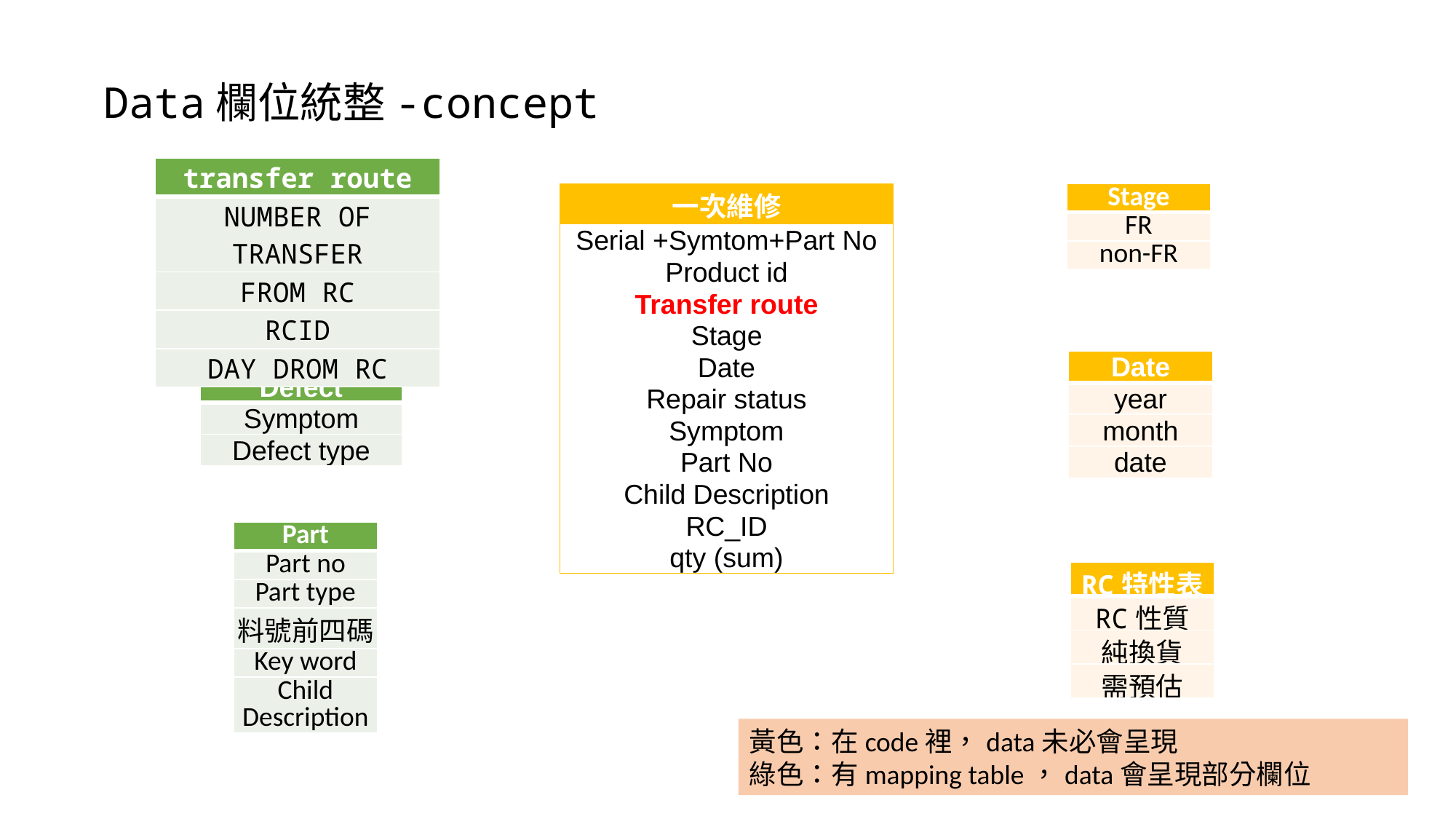

# Data欄位統整-concept
| transfer route |
| --- |
| NUMBER OF TRANSFER |
| FROM RC |
| RCID |
| DAY DROM RC |
| 一次維修 |
| --- |
| Serial +Symtom+Part No |
| Product id |
| Transfer route |
| Stage |
| Date |
| Repair status |
| Symptom |
| Part No |
| Child Description |
| RC\_ID |
| qty (sum) |
| Stage |
| --- |
| FR |
| non-FR |
| Date |
| --- |
| year |
| month |
| date |
| Defect |
| --- |
| Symptom |
| Defect type |
| Part |
| --- |
| Part no |
| Part type |
| 料號前四碼 |
| Key word |
| Child Description |
| RC特性表 |
| --- |
| RC性質 |
| 純換貨 |
| 需預估 |
黃色：在code裡，data未必會呈現
綠色：有mapping table，data會呈現部分欄位